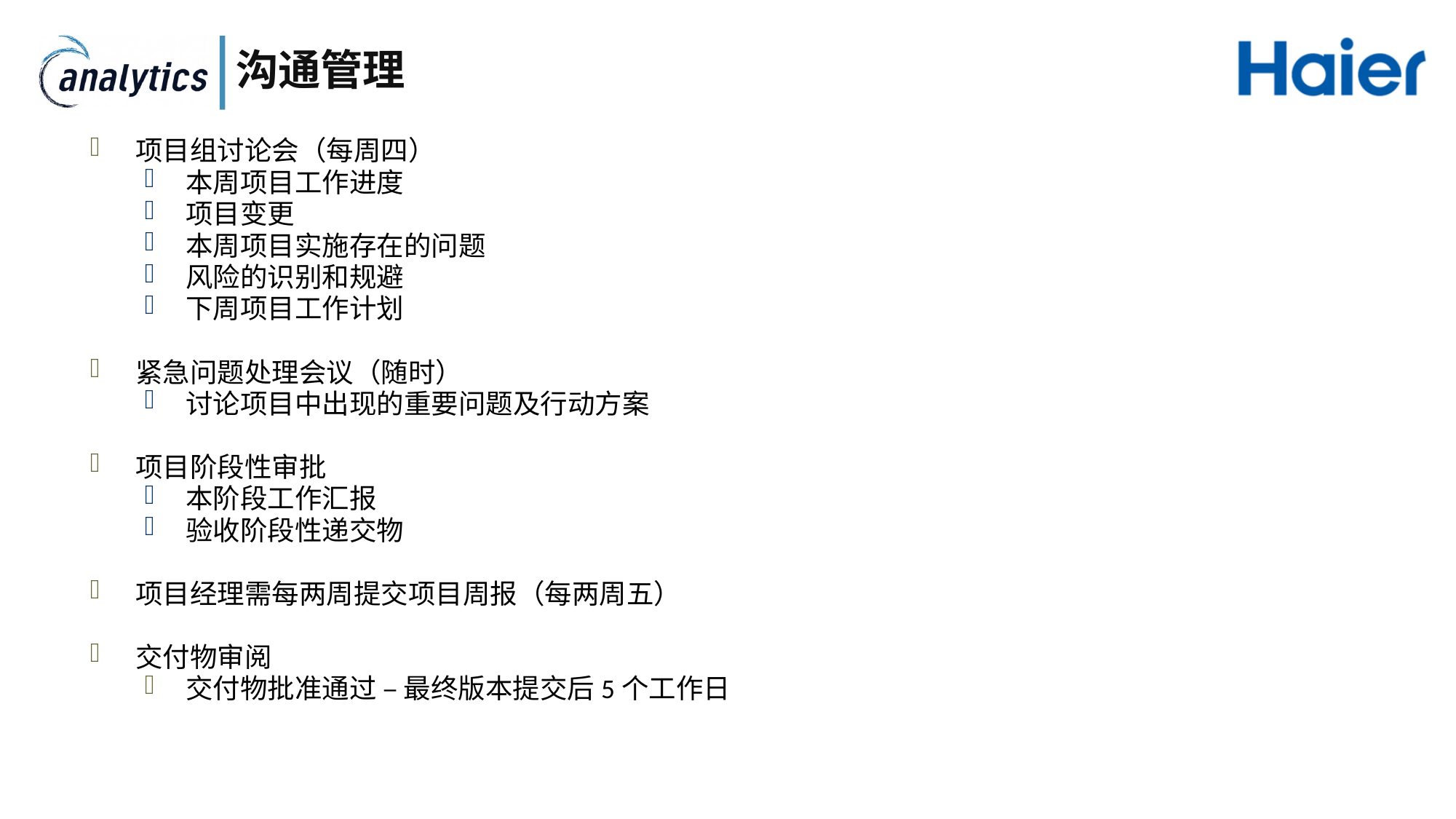

# 沟通管理
项目组讨论会（每周四）
本周项目工作进度
项目变更
本周项目实施存在的问题
风险的识别和规避
下周项目工作计划

紧急问题处理会议（随时）
讨论项目中出现的重要问题及行动方案

项目阶段性审批
本阶段工作汇报
验收阶段性递交物

项目经理需每两周提交项目周报（每两周五）

交付物审阅
交付物批准通过 – 最终版本提交后5个工作日